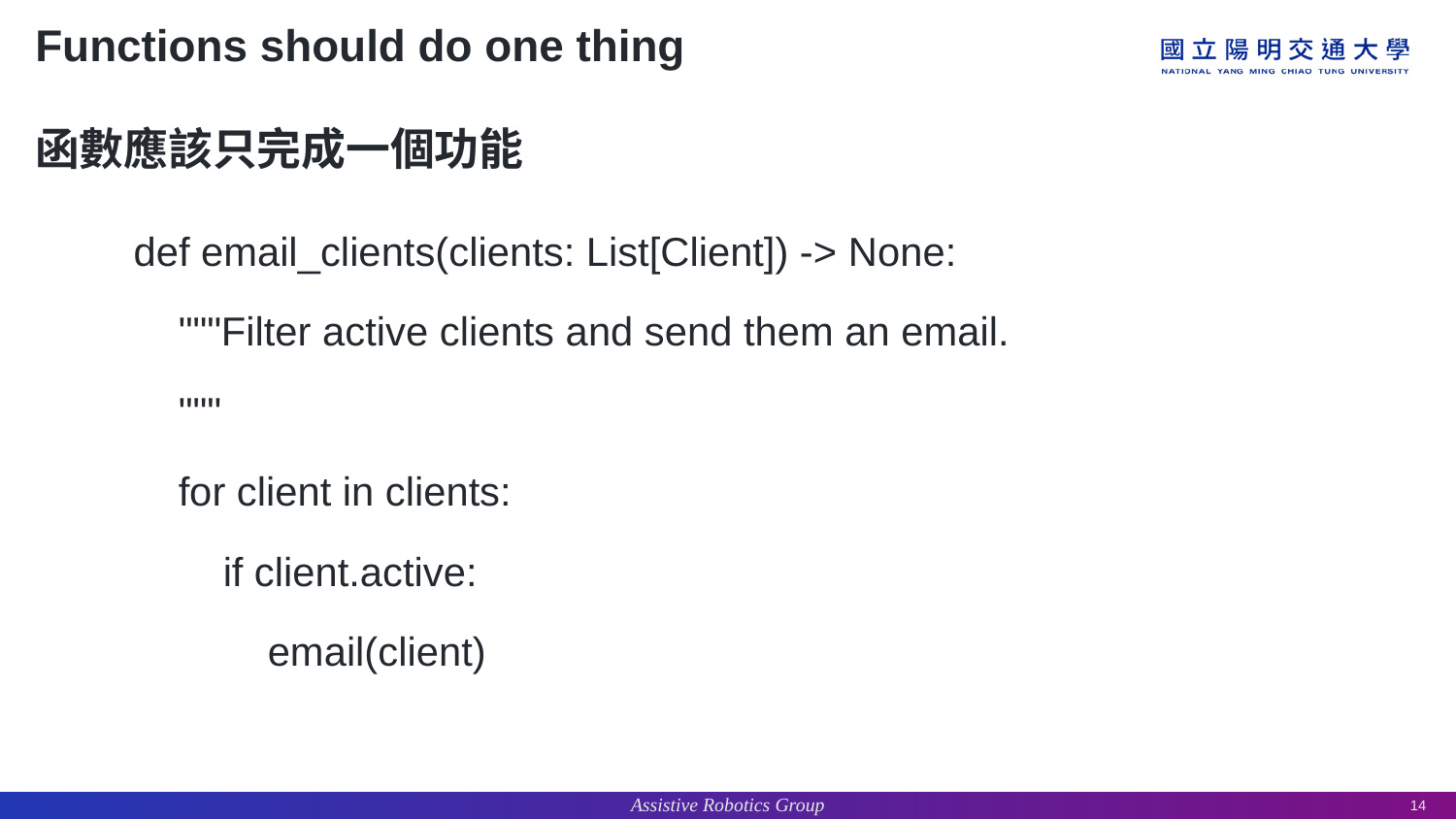

# Functions should do one thing
函數應該只完成一個功能
def email_clients(clients: List[Client]) -> None:
    """Filter active clients and send them an email.
    """
    for client in clients:
        if client.active:
            email(client)